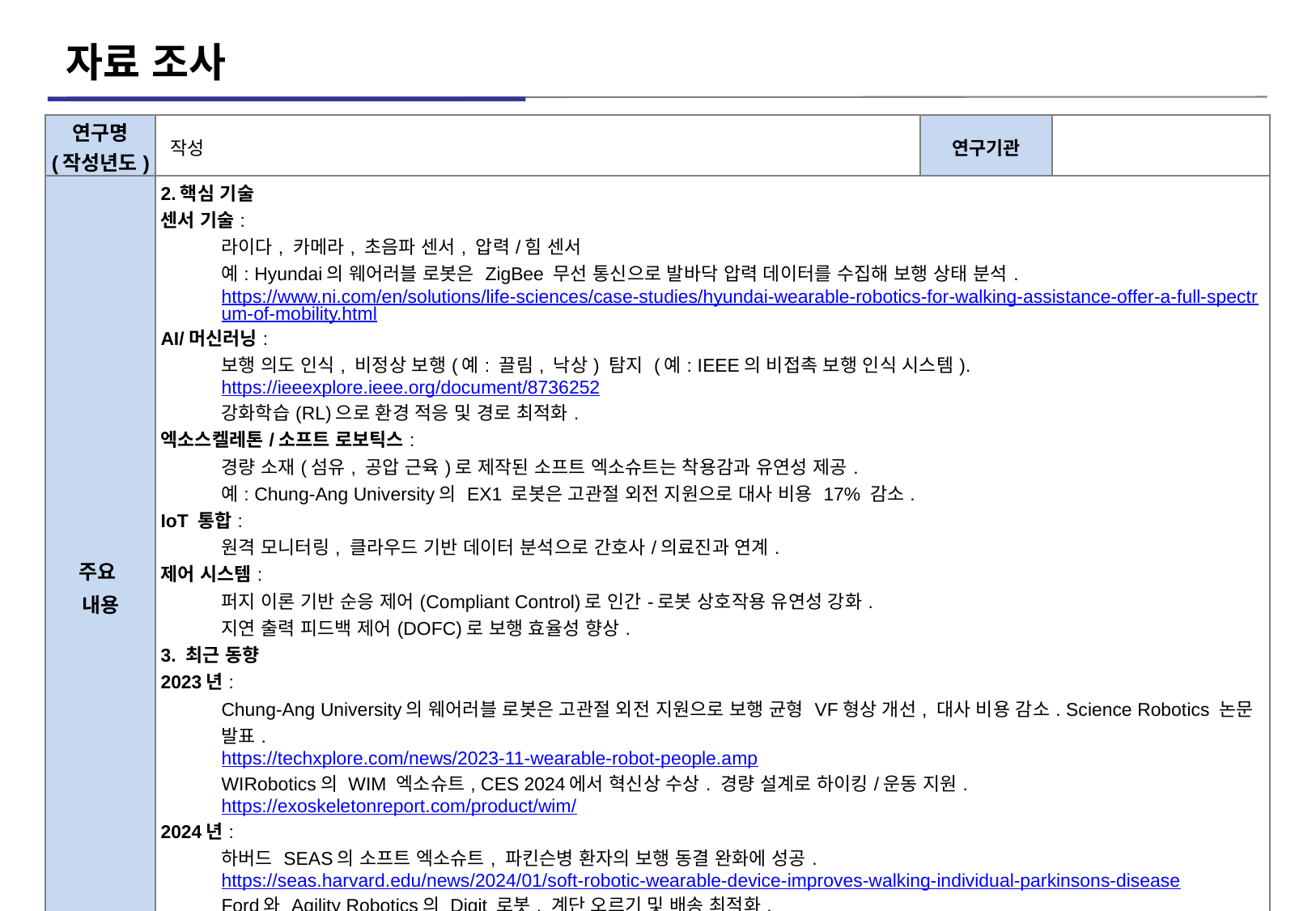

# 자료 조사
| 연구명 (작성년도) | 작성 | 연구기관 |  |
| --- | --- | --- | --- |
| 주요 내용 | 2.핵심 기술 센서 기술: 라이다, 카메라, 초음파 센서, 압력/힘 센서 예: Hyundai의 웨어러블 로봇은 ZigBee 무선 통신으로 발바닥 압력 데이터를 수집해 보행 상태 분석. https://www.ni.com/en/solutions/life-sciences/case-studies/hyundai-wearable-robotics-for-walking-assistance-offer-a-full-spectrum-of-mobility.html AI/머신러닝: 보행 의도 인식, 비정상 보행(예: 끌림, 낙상) 탐지 (예: IEEE의 비접촉 보행 인식 시스템). https://ieeexplore.ieee.org/document/8736252 강화학습(RL)으로 환경 적응 및 경로 최적화. 엑소스켈레톤/소프트 로보틱스: 경량 소재(섬유, 공압 근육)로 제작된 소프트 엑소슈트는 착용감과 유연성 제공. 예: Chung-Ang University의 EX1 로봇은 고관절 외전 지원으로 대사 비용 17% 감소. IoT 통합: 원격 모니터링, 클라우드 기반 데이터 분석으로 간호사/의료진과 연계. 제어 시스템: 퍼지 이론 기반 순응 제어(Compliant Control)로 인간-로봇 상호작용 유연성 강화. 지연 출력 피드백 제어(DOFC)로 보행 효율성 향상. 3. 최근 동향 2023년: Chung-Ang University의 웨어러블 로봇은 고관절 외전 지원으로 보행 균형 VF형상 개선, 대사 비용 감소. Science Robotics 논문 발표. https://techxplore.com/news/2023-11-wearable-robot-people.amp WIRobotics의 WIM 엑소슈트, CES 2024에서 혁신상 수상. 경량 설계로 하이킹/운동 지원. https://exoskeletonreport.com/product/wim/ 2024년: 하버드 SEAS의 소프트 엑소슈트, 파킨슨병 환자의 보행 동결 완화에 성공. https://seas.harvard.edu/news/2024/01/soft-robotic-wearable-device-improves-walking-individual-parkinsons-disease Ford와 Agility Robotics의 Digit 로봇, 계단 오르기 및 배송 최적화. https://corporate.ford.com/articles/research-and-innovation/autonomous-vehicle-robot-delivery.html 2025년: NC State University의 AI 기반 엑소스켈레톤, 실시간 보행 최적화로 에너지 효율 13.1% 향상. https://www.nsf.gov/science-matters/harnessing-ai-enhance-human-mobility |  |  |